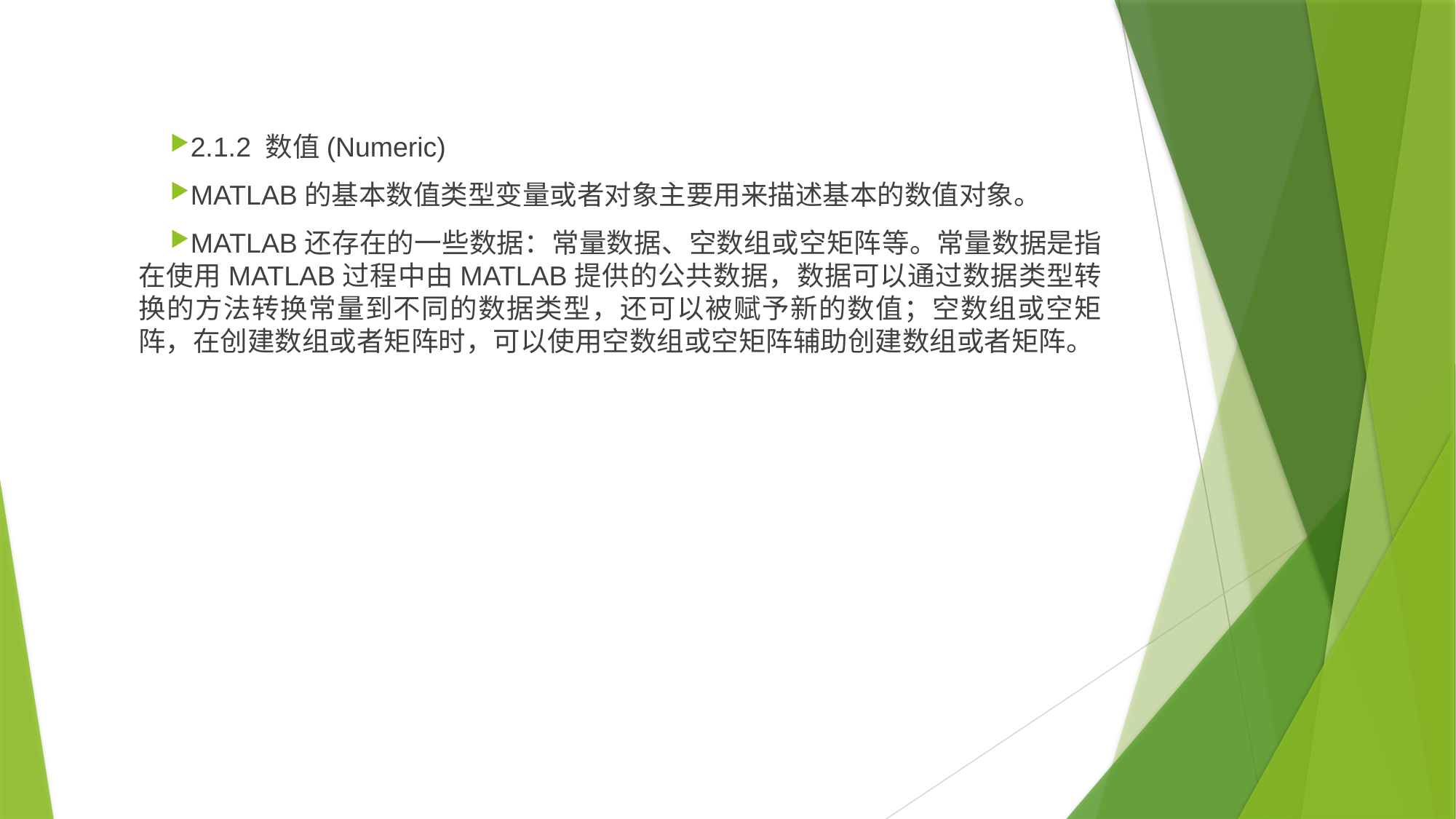

2.1.2 数值(Numeric)
MATLAB的基本数值类型变量或者对象主要用来描述基本的数值对象。
MATLAB还存在的一些数据：常量数据、空数组或空矩阵等。常量数据是指在使用MATLAB过程中由MATLAB提供的公共数据，数据可以通过数据类型转换的方法转换常量到不同的数据类型，还可以被赋予新的数值；空数组或空矩阵，在创建数组或者矩阵时，可以使用空数组或空矩阵辅助创建数组或者矩阵。